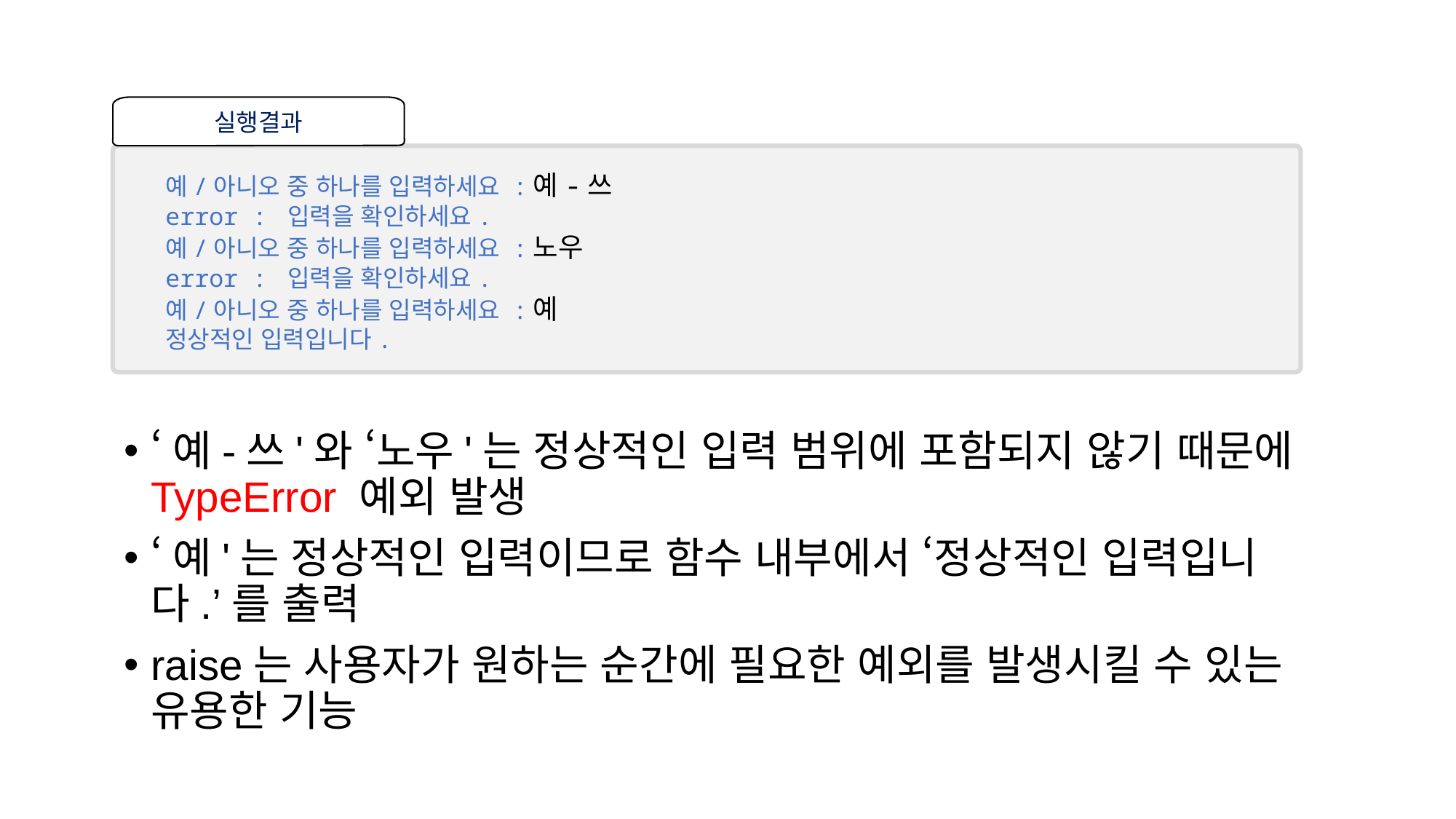

실행결과

예/아니오 중 하나를 입력하세요 :예-쓰
error : 입력을 확인하세요.
예/아니오 중 하나를 입력하세요 :노우
error : 입력을 확인하세요.
예/아니오 중 하나를 입력하세요 :예
정상적인 입력입니다.
‘예-쓰'와 ‘노우'는 정상적인 입력 범위에 포함되지 않기 때문에 TypeError 예외 발생
‘예'는 정상적인 입력이므로 함수 내부에서 ‘정상적인 입력입니다.’를 출력
raise는 사용자가 원하는 순간에 필요한 예외를 발생시킬 수 있는 유용한 기능